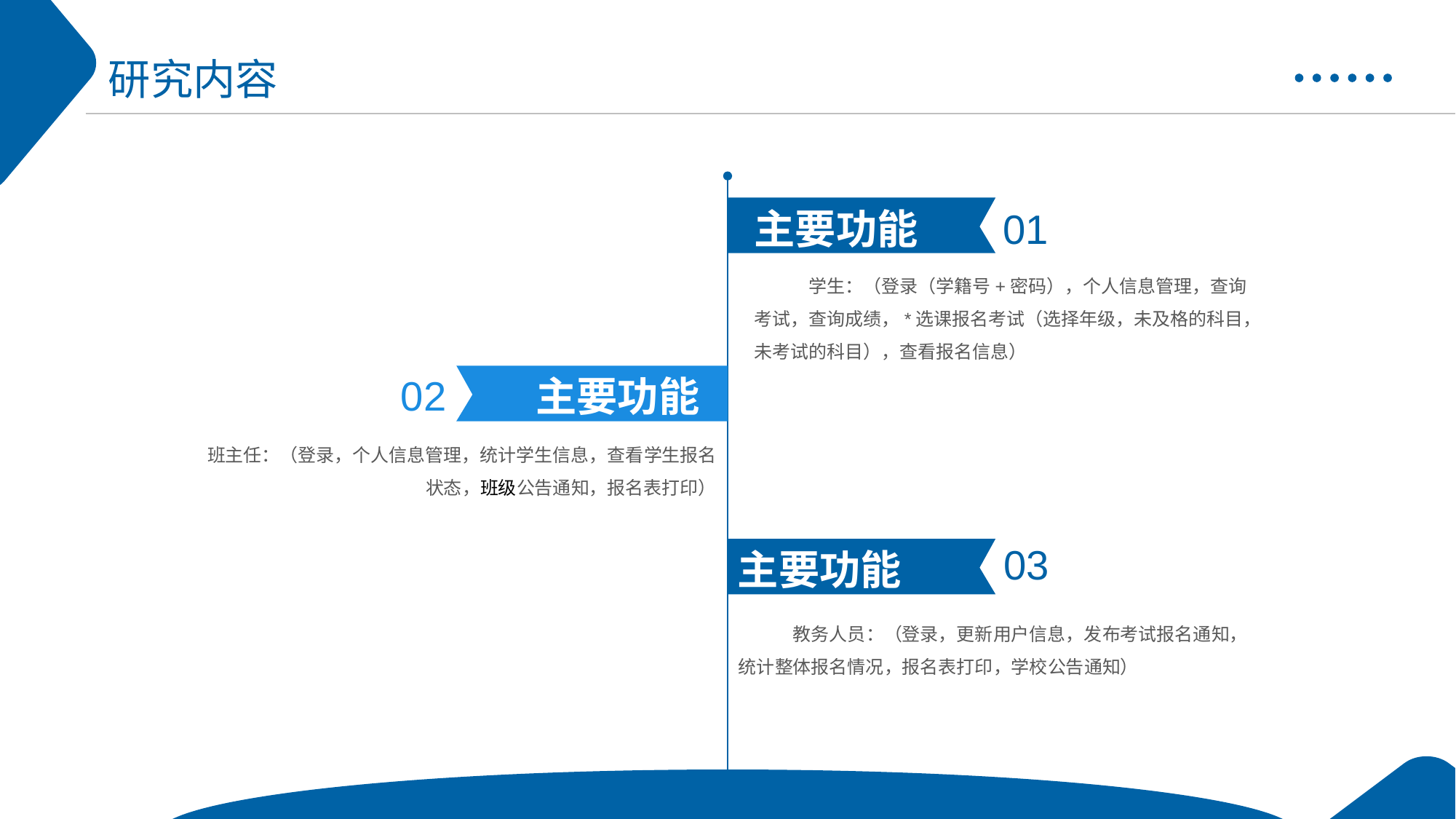

研究内容

主要功能
01
学生：（登录（学籍号+密码），个人信息管理，查询考试，查询成绩，*选课报名考试（选择年级，未及格的科目，未考试的科目），查看报名信息）
02

主要功能
班主任：（登录，个人信息管理，统计学生信息，查看学生报名状态，班级公告通知，报名表打印）
03

主要功能
教务人员：（登录，更新用户信息，发布考试报名通知，统计整体报名情况，报名表打印，学校公告通知）
研究思路